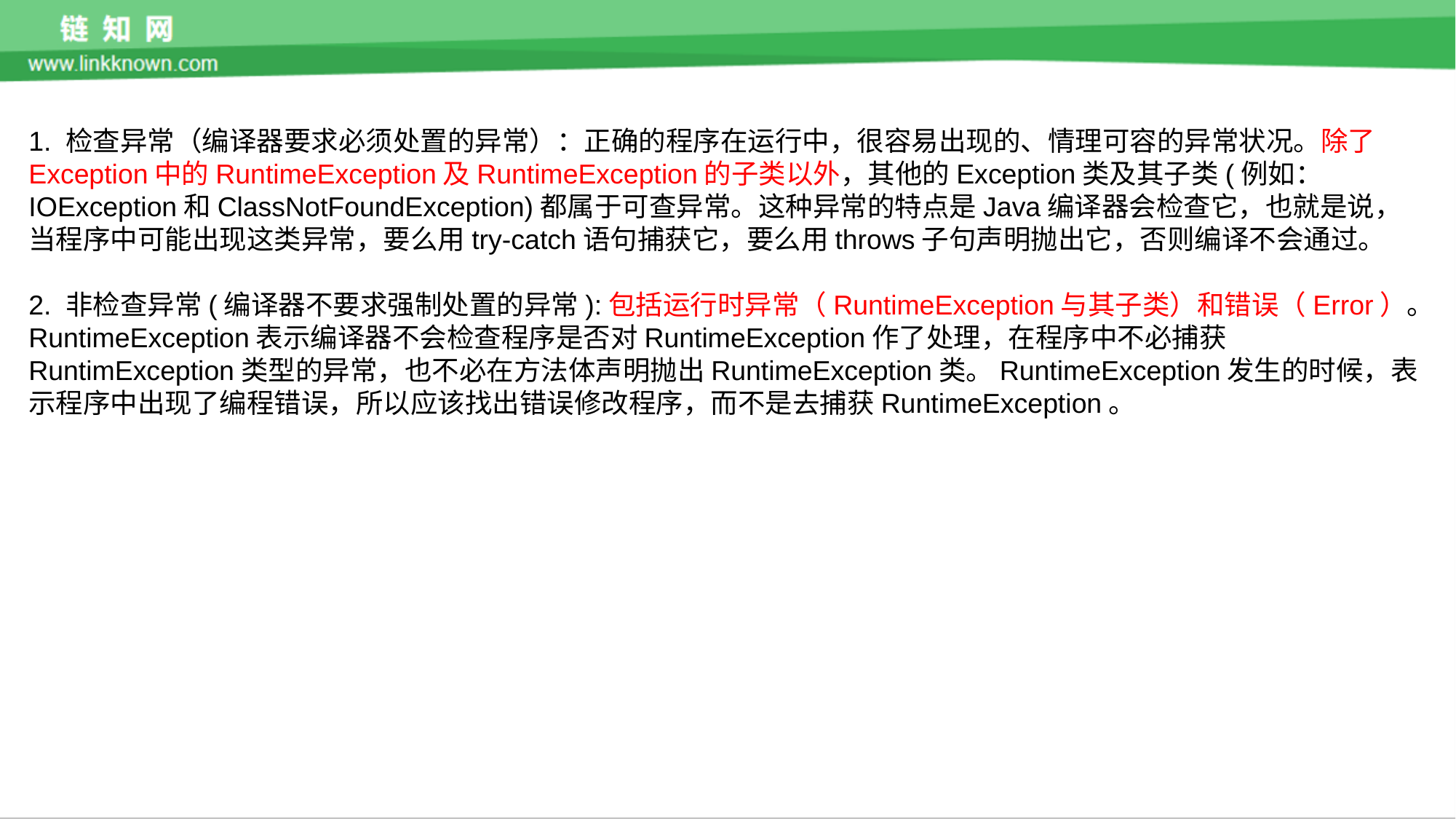

1. 检查异常（编译器要求必须处置的异常）：正确的程序在运行中，很容易出现的、情理可容的异常状况。除了Exception中的RuntimeException及RuntimeException的子类以外，其他的Exception类及其子类(例如：IOException和ClassNotFoundException)都属于可查异常。这种异常的特点是Java编译器会检查它，也就是说，当程序中可能出现这类异常，要么用try-catch语句捕获它，要么用throws子句声明抛出它，否则编译不会通过。

2. 非检查异常(编译器不要求强制处置的异常):包括运行时异常（RuntimeException与其子类）和错误（Error）。RuntimeException表示编译器不会检查程序是否对RuntimeException作了处理，在程序中不必捕获RuntimException类型的异常，也不必在方法体声明抛出RuntimeException类。RuntimeException发生的时候，表示程序中出现了编程错误，所以应该找出错误修改程序，而不是去捕获RuntimeException。